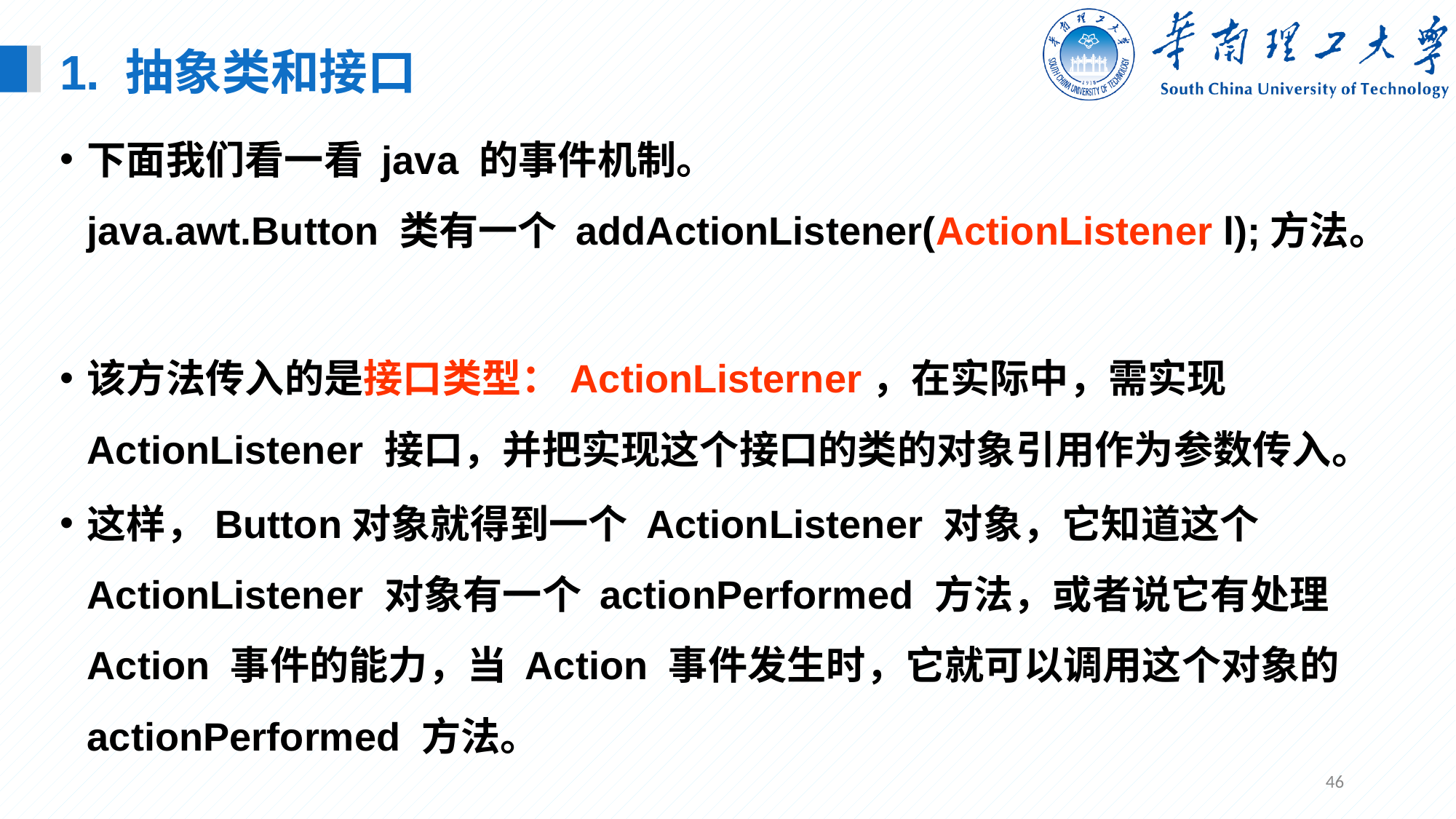

1. 抽象类和接口
下面我们看一看 java 的事件机制。
java.awt.Button 类有一个 addActionListener(ActionListener l);方法。

该方法传入的是接口类型：ActionListerner，在实际中，需实现 ActionListener 接口，并把实现这个接口的类的对象引用作为参数传入。
这样，Button对象就得到一个 ActionListener 对象，它知道这个 ActionListener 对象有一个 actionPerformed 方法，或者说它有处理 Action 事件的能力，当 Action 事件发生时，它就可以调用这个对象的 actionPerformed 方法。
46